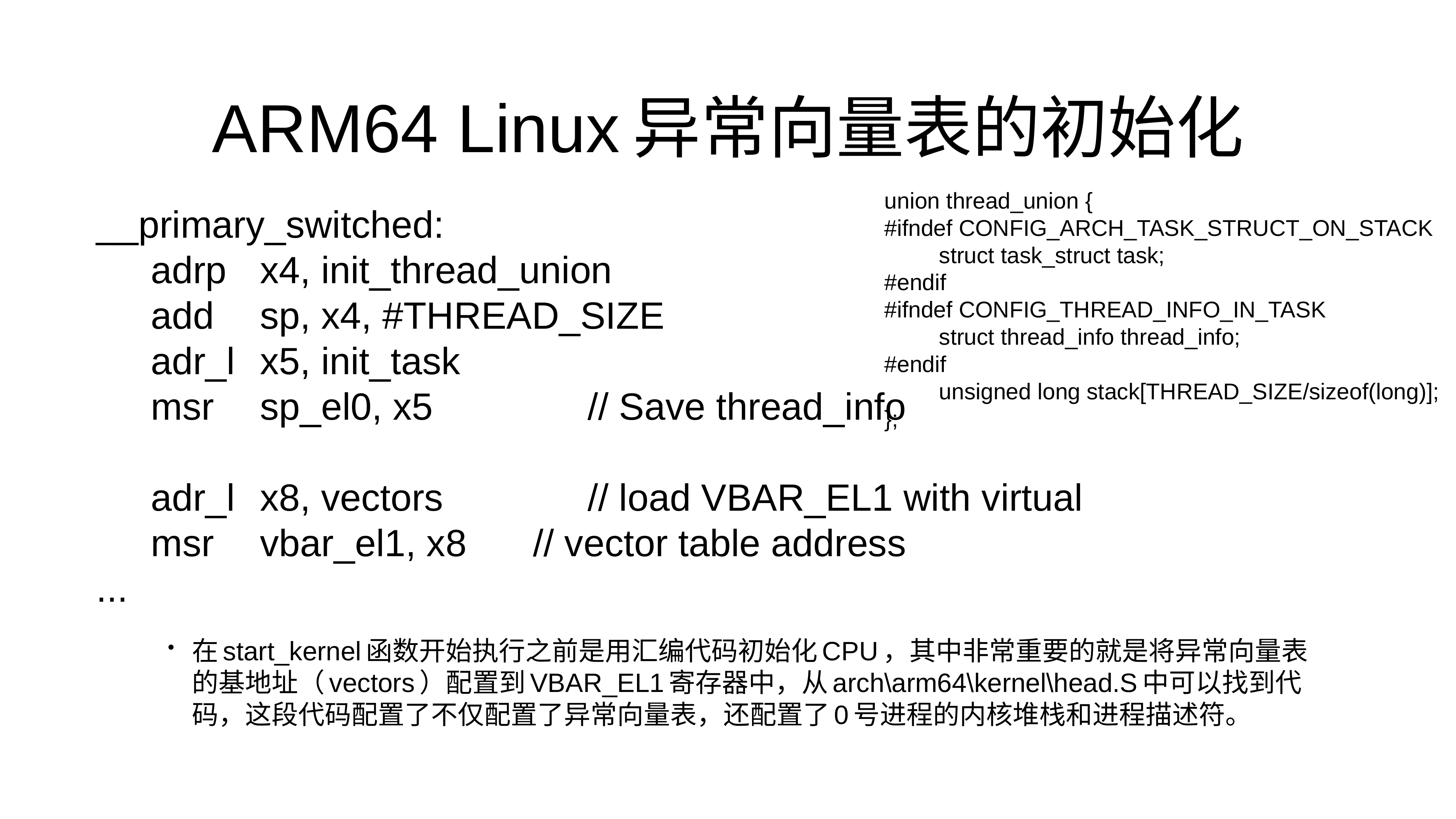

# ARM64 Linux异常向量表的初始化
union thread_union {
#ifndef CONFIG_ARCH_TASK_STRUCT_ON_STACK
	struct task_struct task;
#endif
#ifndef CONFIG_THREAD_INFO_IN_TASK
	struct thread_info thread_info;
#endif
	unsigned long stack[THREAD_SIZE/sizeof(long)];
};
__primary_switched:
	adrp	x4, init_thread_union
	add	sp, x4, #THREAD_SIZE
	adr_l	x5, init_task
	msr	sp_el0, x5			// Save thread_info

	adr_l	x8, vectors			// load VBAR_EL1 with virtual
	msr	vbar_el1, x8		// vector table address
...
在start_kernel函数开始执行之前是用汇编代码初始化CPU，其中非常重要的就是将异常向量表的基地址（vectors）配置到VBAR_EL1寄存器中，从arch\arm64\kernel\head.S中可以找到代码，这段代码配置了不仅配置了异常向量表，还配置了0号进程的内核堆栈和进程描述符。